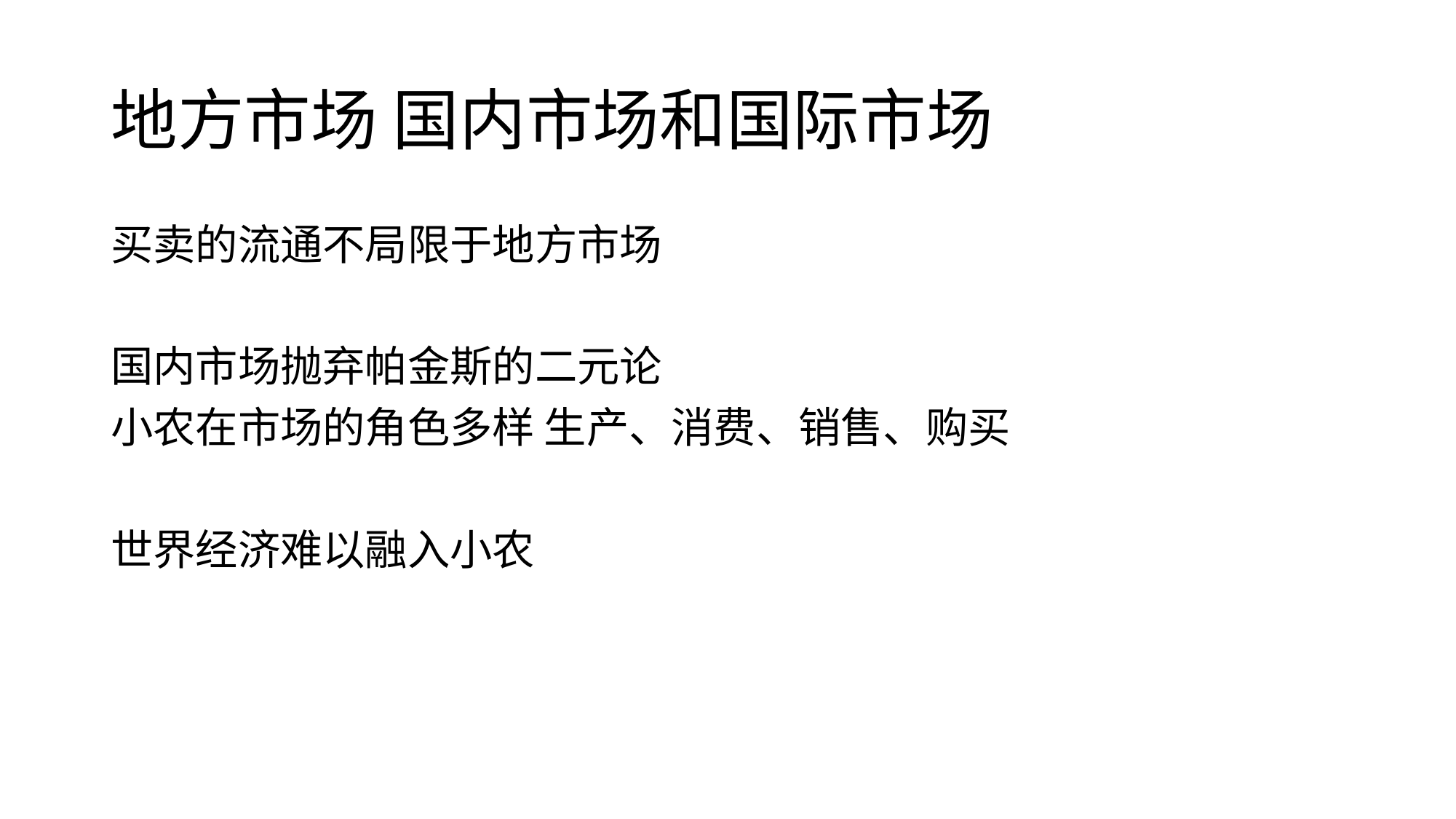

# 地方市场 国内市场和国际市场
买卖的流通不局限于地方市场

国内市场抛弃帕金斯的二元论
小农在市场的角色多样 生产、消费、销售、购买

世界经济难以融入小农